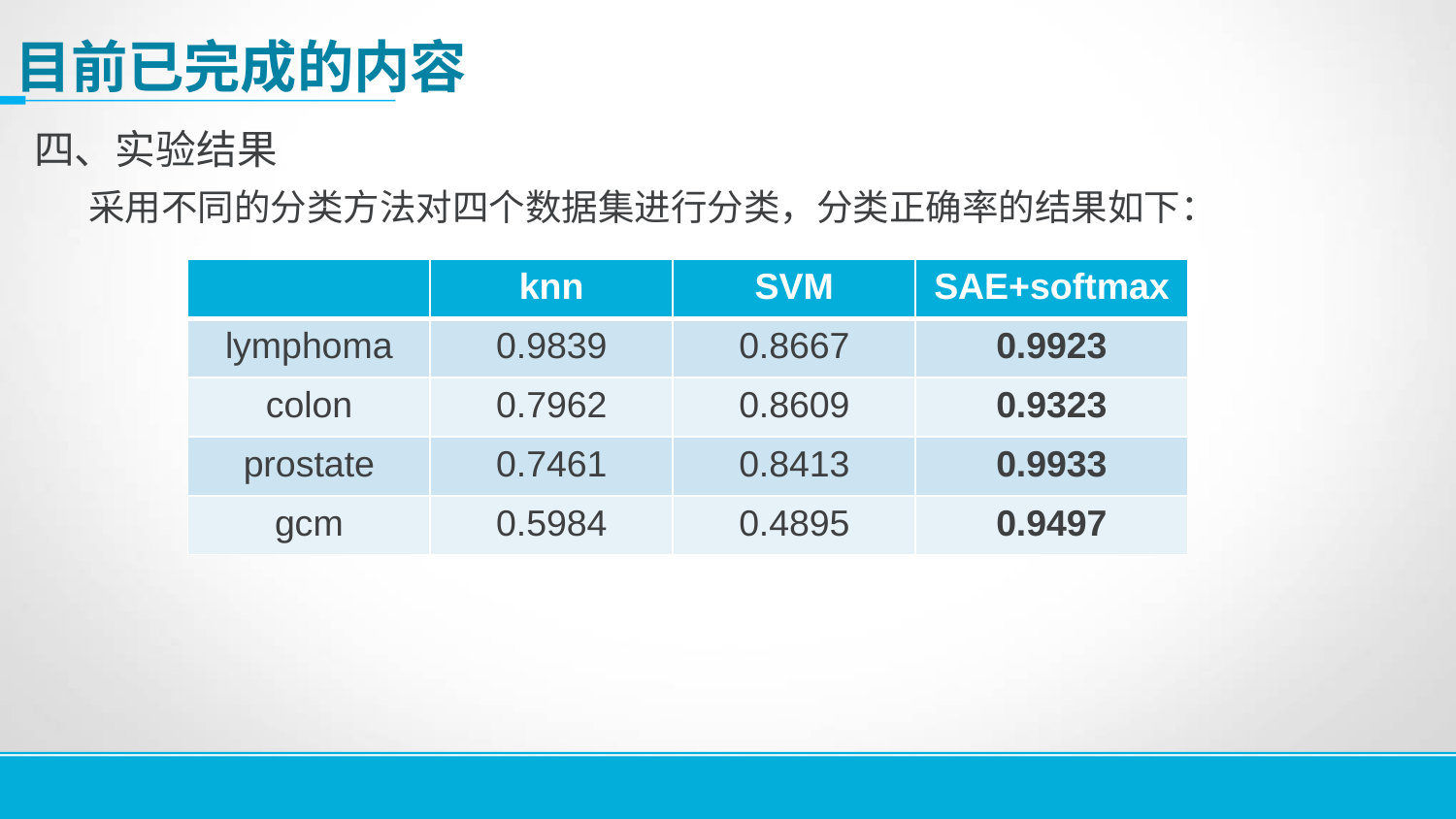

# 目前已完成的内容
四、实验结果
	采用不同的分类方法对四个数据集进行分类，分类正确率的结果如下：

|  | knn | SVM | SAE+softmax |
| --- | --- | --- | --- |
| lymphoma | 0.9839 | 0.8667 | 0.9923 |
| colon | 0.7962 | 0.8609 | 0.9323 |
| prostate | 0.7461 | 0.8413 | 0.9933 |
| gcm | 0.5984 | 0.4895 | 0.9497 |